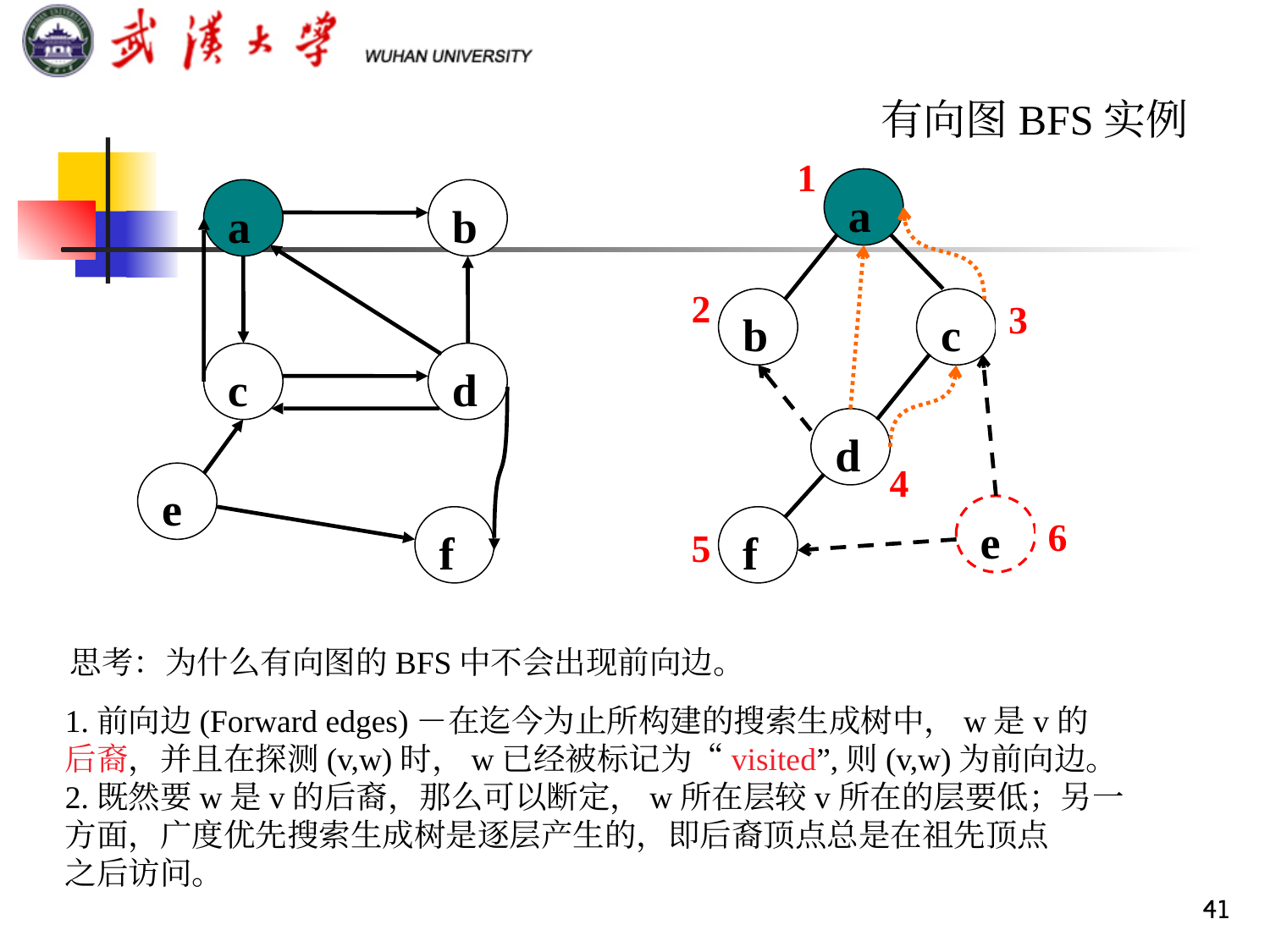

有向图BFS实例

1
a

2
b
c
3

d
4

e
f
6
5

a
b

c
d

e

f
思考：为什么有向图的BFS中不会出现前向边。
1.前向边(Forward edges)－在迄今为止所构建的搜索生成树中，w是v的
后裔，并且在探测(v,w)时，w已经被标记为“visited”,则(v,w)为前向边。
2.既然要w是v的后裔，那么可以断定，w所在层较v所在的层要低；另一
方面，广度优先搜索生成树是逐层产生的，即后裔顶点总是在祖先顶点
之后访问。

41